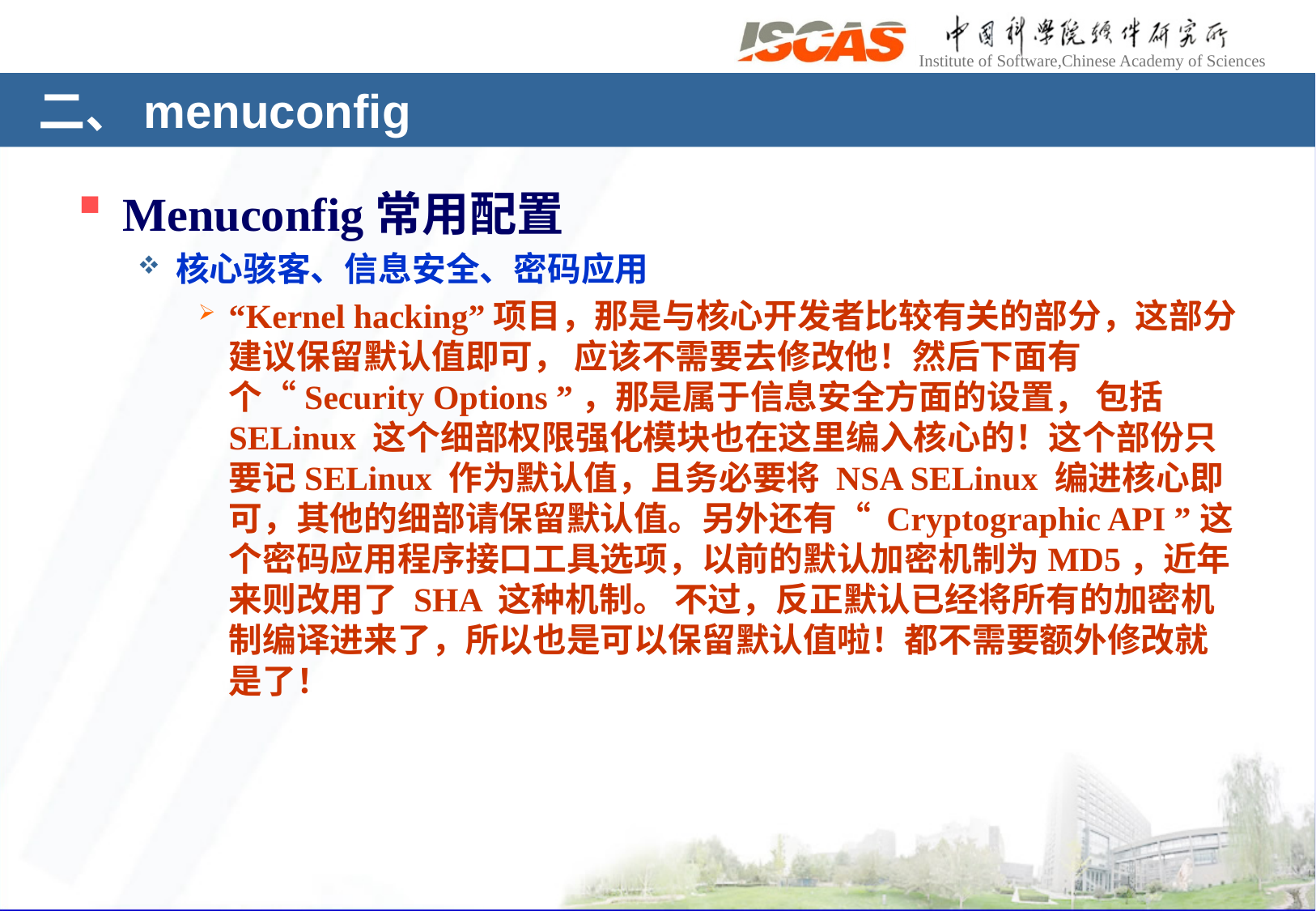

# 二、menuconfig
Menuconfig常用配置
核心骇客、信息安全、密码应用
“Kernel hacking”项目，那是与核心开发者比较有关的部分，这部分建议保留默认值即可， 应该不需要去修改他！然后下面有个“Security Options ”，那是属于信息安全方面的设置， 包括 SELinux 这个细部权限强化模块也在这里编入核心的！这个部份只要记SELinux 作为默认值，且务必要将 NSA SELinux 编进核心即可，其他的细部请保留默认值。另外还有“ Cryptographic API ”这个密码应用程序接口工具选项，以前的默认加密机制为MD5，近年来则改用了 SHA 这种机制。 不过，反正默认已经将所有的加密机制编译进来了，所以也是可以保留默认值啦！都不需要额外修改就是了！